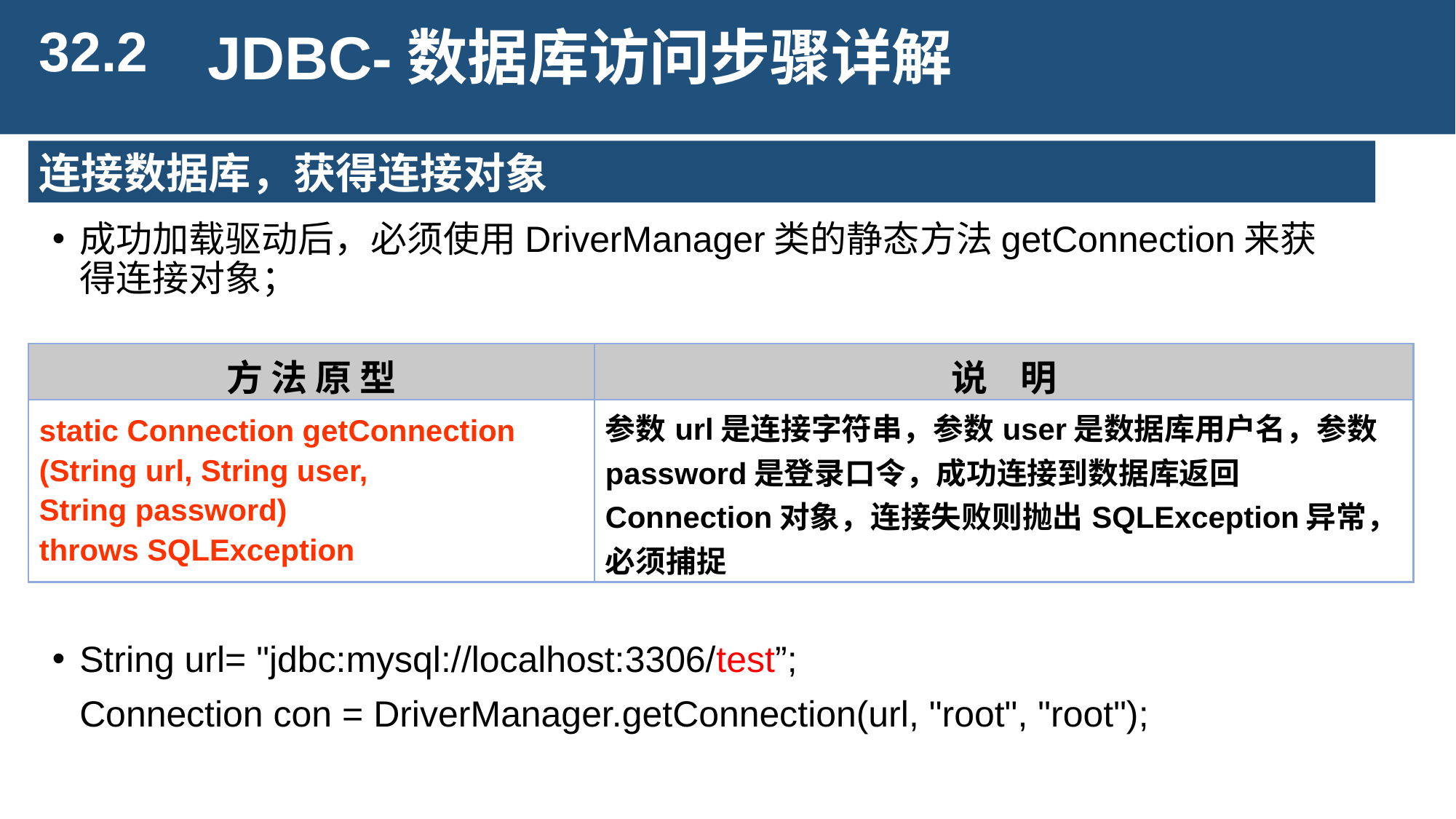

32.2
JDBC-数据库访问步骤详解
连接数据库，获得连接对象
成功加载驱动后，必须使用DriverManager类的静态方法getConnection来获得连接对象；

String url= "jdbc:mysql://localhost:3306/test”;
	Connection con = DriverManager.getConnection(url, "root", "root");
| 方 法 原 型 | 说 明 |
| --- | --- |
| static Connection getConnection (String url, String user, String password) throws SQLException | 参数url是连接字符串，参数user是数据库用户名，参数password是登录口令，成功连接到数据库返回Connection对象，连接失败则抛出SQLException异常，必须捕捉 |